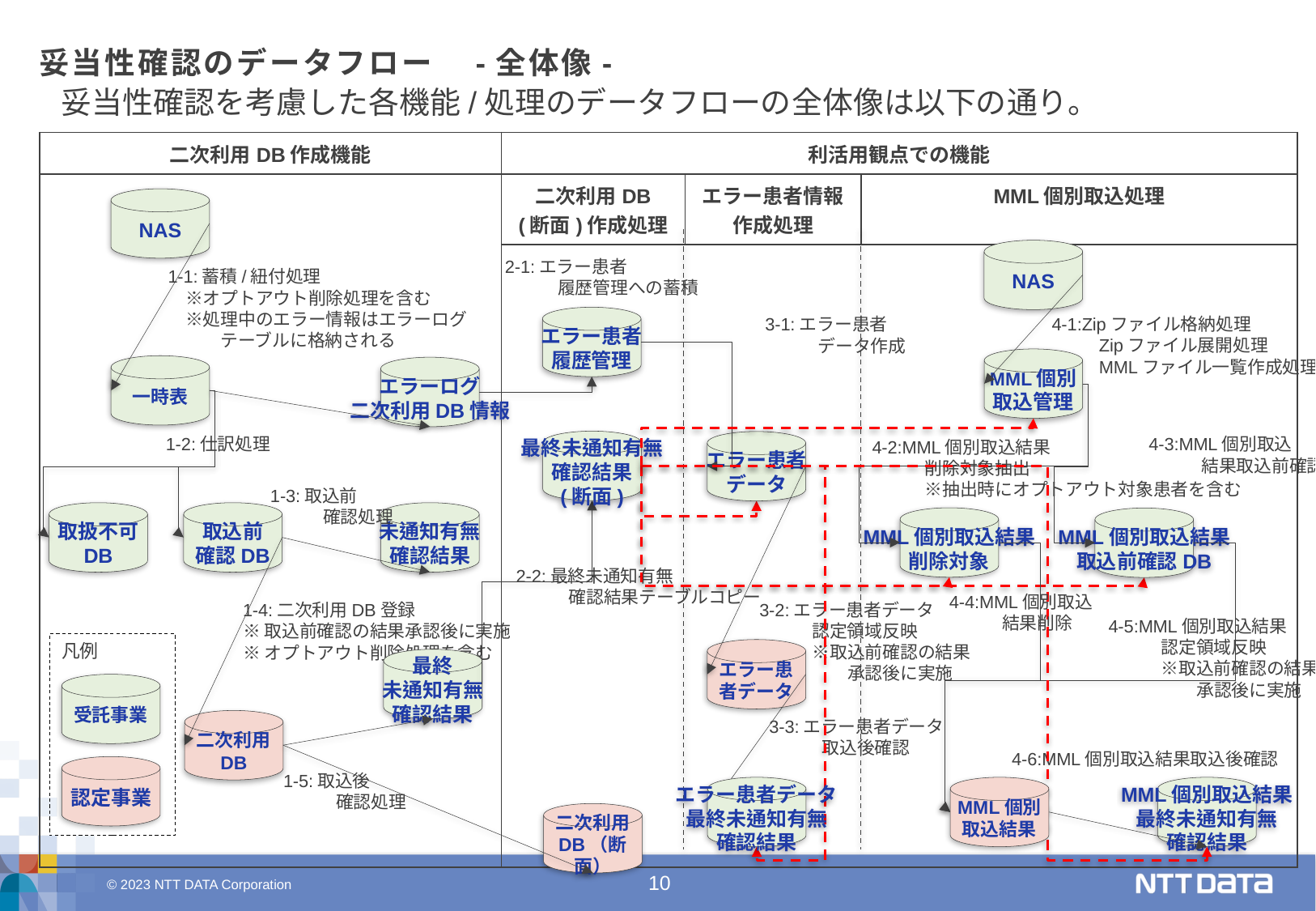

# 妥当性確認のデータフロー　-全体像-
妥当性確認を考慮した各機能/処理のデータフローの全体像は以下の通り。
| 二次利用DB作成機能 | 利活用観点での機能 |  |  |
| --- | --- | --- | --- |
|  | 二次利用DB (断面)作成処理 | エラー患者情報 作成処理 | MML個別取込処理 |
|  |  |  |  |
NAS
NAS
2-1:エラー患者
　　　履歴管理への蓄積
1-1:蓄積/紐付処理
　※オプトアウト削除処理を含む
　※処理中のエラー情報はエラーログ
　　　テーブルに格納される
エラー患者
履歴管理
4-1:Zipファイル格納処理
　　  Zipファイル展開処理
　　  MMLファイル一覧作成処理
3-1:エラー患者
　　　データ作成
MML個別取込管理
一時表
エラーログ
二次利用DB情報
1-2:仕訳処理
4-3:MML個別取込
　　　結果取込前確認
4-2:MML個別取込結果
　　　削除対象抽出
　　　※抽出時にオプトアウト対象患者を含む
最終未通知有無
確認結果
(断面)
エラー患者
データ
1-3:取込前
　　　確認処理
取扱不可
DB
取込前
確認DB
未通知有無
確認結果
MML個別取込結果
削除対象
MML個別取込結果
取込前確認DB
2-2:最終未通知有無
　　　確認結果テーブルコピー
4-4:MML個別取込
　　　結果削除

3-2:エラー患者データ
　　　認定領域反映
　　　※取込前確認の結果
　　　　　承認後に実施
1-4:二次利用DB登録
※取込前確認の結果承認後に実施
※オプトアウト削除処理を含む
4-5:MML個別取込結果
　　　認定領域反映
　　　※取込前確認の結果
　　　　　承認後に実施
凡例
受託事業
認定事業
エラー患者データ
最終
未通知有無
確認結果
3-3:エラー患者データ
　　　取込後確認
二次利用
DB
4-6:MML個別取込結果取込後確認
1-5:取込後
　　　確認処理
エラー患者データ
最終未通知有無
確認結果
MML個別取込結果
MML個別取込結果
最終未通知有無
確認結果
二次利用
DB（断面）